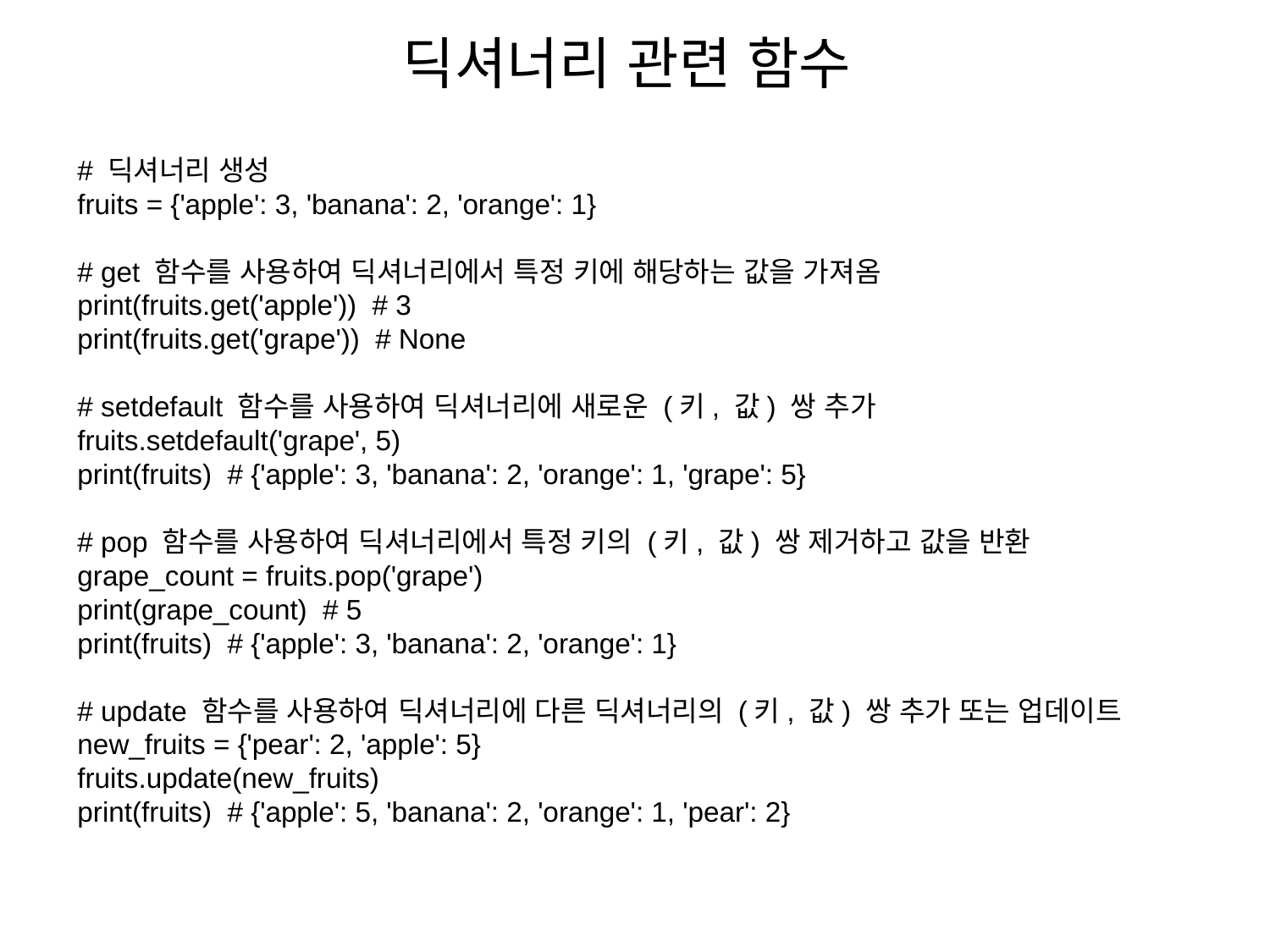

# 딕셔너리 관련 함수
# 딕셔너리 생성
fruits = {'apple': 3, 'banana': 2, 'orange': 1}

# get 함수를 사용하여 딕셔너리에서 특정 키에 해당하는 값을 가져옴
print(fruits.get('apple'))  # 3
print(fruits.get('grape'))  # None

# setdefault 함수를 사용하여 딕셔너리에 새로운 (키, 값) 쌍 추가
fruits.setdefault('grape', 5)
print(fruits)  # {'apple': 3, 'banana': 2, 'orange': 1, 'grape': 5}

# pop 함수를 사용하여 딕셔너리에서 특정 키의 (키, 값) 쌍 제거하고 값을 반환
grape_count = fruits.pop('grape')
print(grape_count)  # 5
print(fruits)  # {'apple': 3, 'banana': 2, 'orange': 1}

# update 함수를 사용하여 딕셔너리에 다른 딕셔너리의 (키, 값) 쌍 추가 또는 업데이트
new_fruits = {'pear': 2, 'apple': 5}
fruits.update(new_fruits)
print(fruits)  # {'apple': 5, 'banana': 2, 'orange': 1, 'pear': 2}